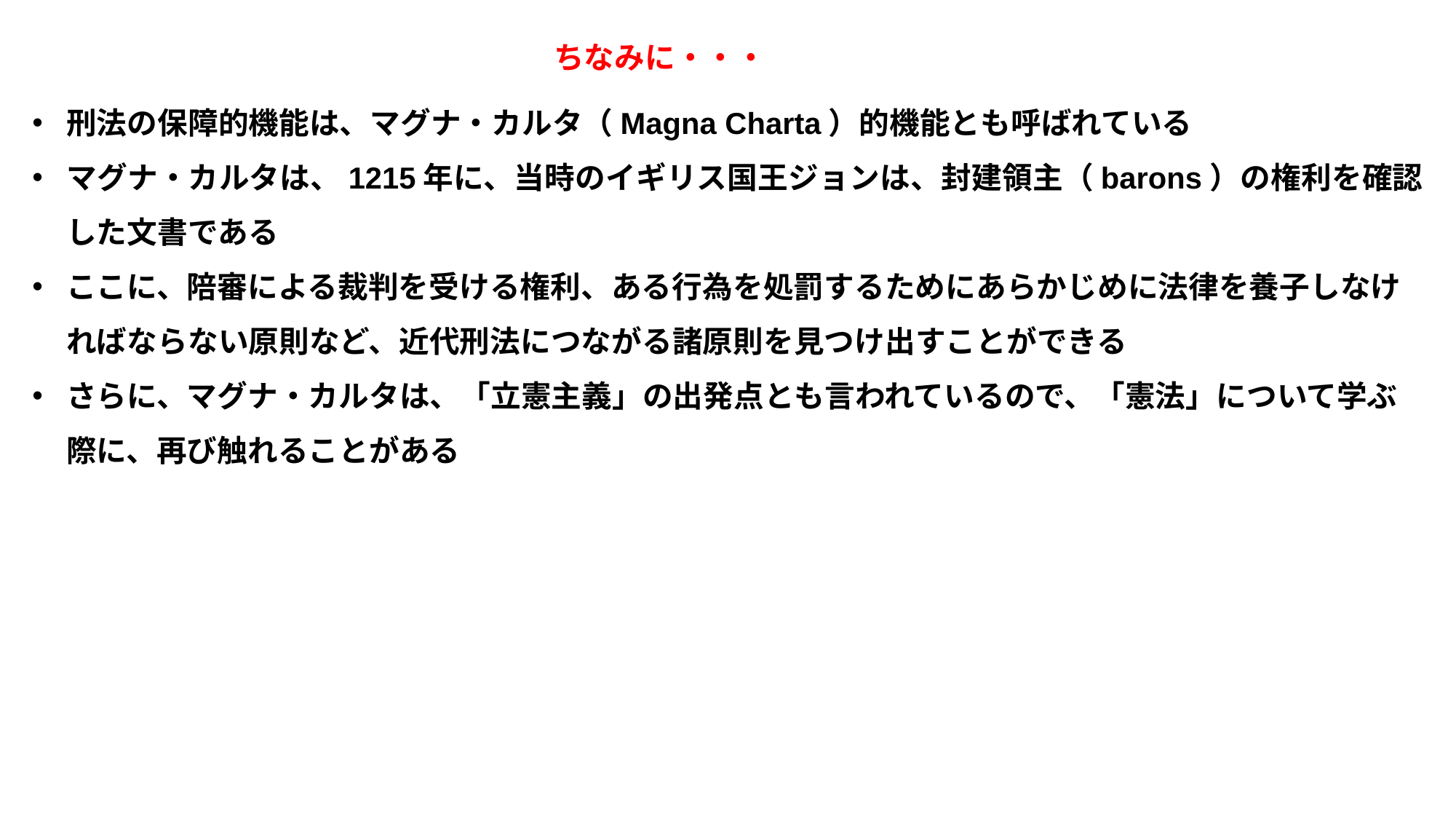

ちなみに・・・
刑法の保障的機能は、マグナ・カルタ（Magna Charta）的機能とも呼ばれている
マグナ・カルタは、1215年に、当時のイギリス国王ジョンは、封建領主（barons）の権利を確認した文書である
ここに、陪審による裁判を受ける権利、ある行為を処罰するためにあらかじめに法律を養子しなければならない原則など、近代刑法につながる諸原則を見つけ出すことができる
さらに、マグナ・カルタは、「立憲主義」の出発点とも言われているので、「憲法」について学ぶ際に、再び触れることがある